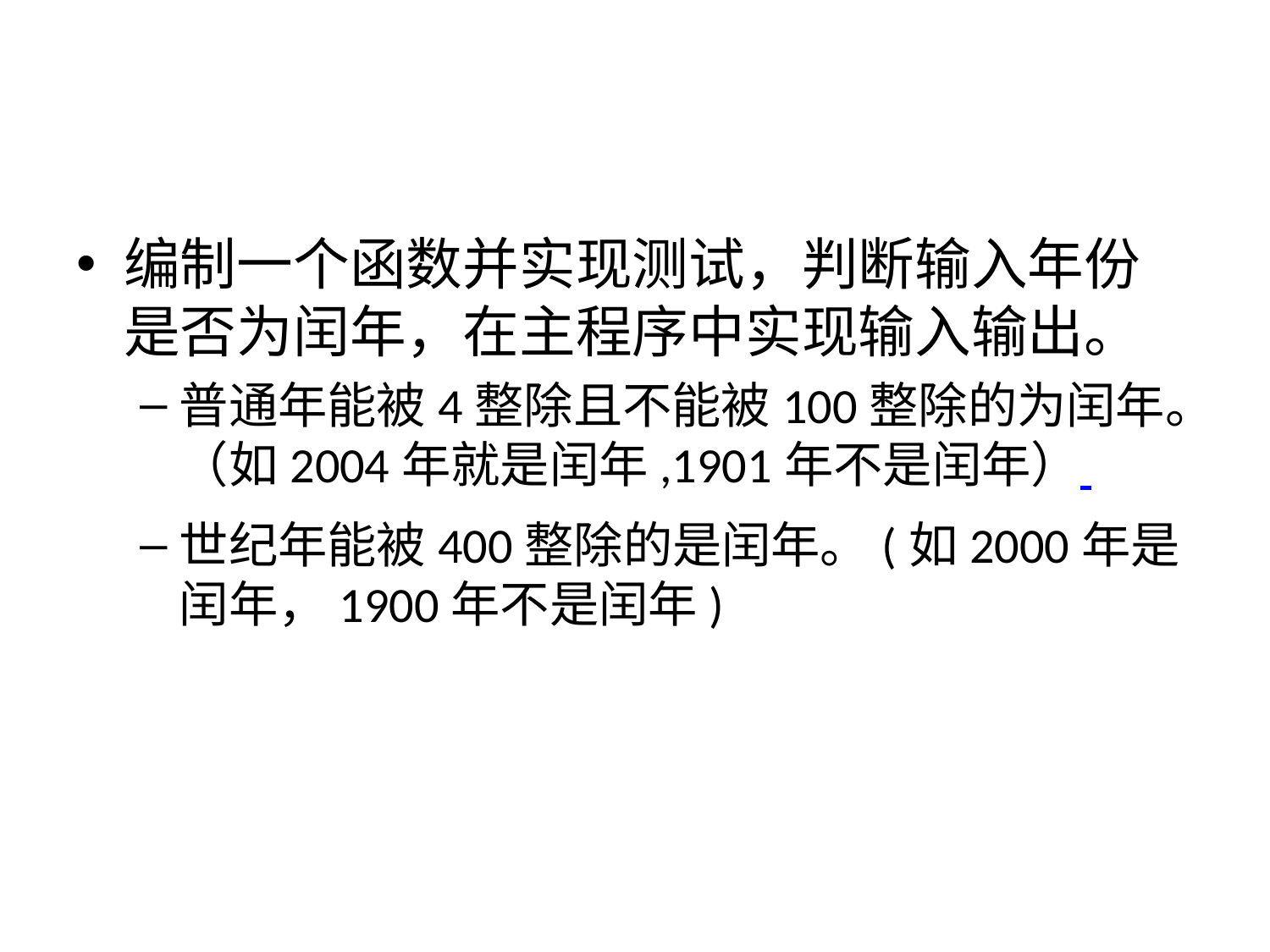

编制一个函数并实现测试，判断输入年份是否为闰年，在主程序中实现输入输出。
普通年能被4整除且不能被100整除的为闰年。（如2004年就是闰年,1901年不是闰年）
世纪年能被400整除的是闰年。(如2000年是闰年，1900年不是闰年)